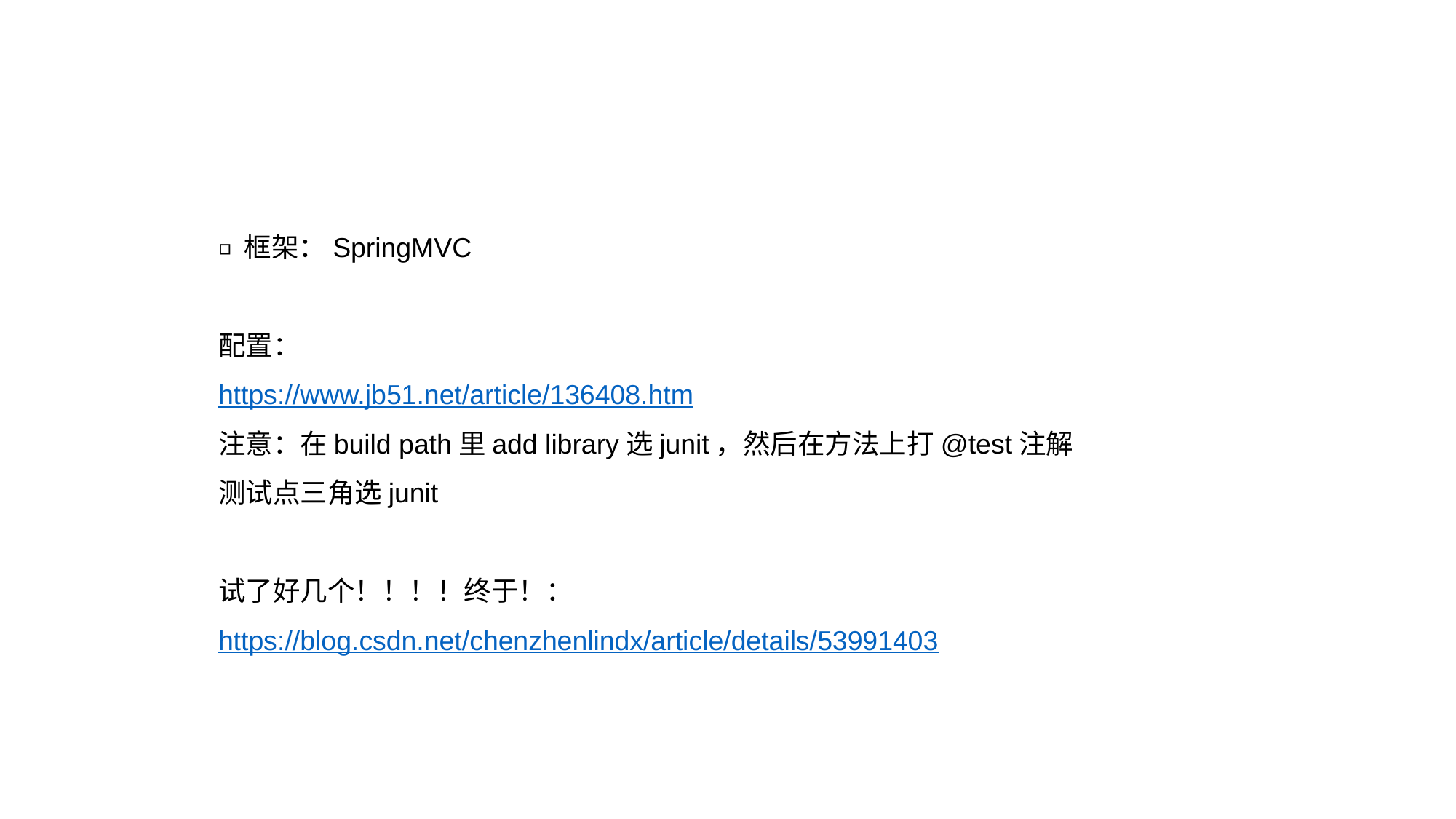

◽ 框架：SpringMVC

配置：
https://www.jb51.net/article/136408.htm
注意：在build path里add library选junit，然后在方法上打@test注解
测试点三角选junit

试了好几个！！！！终于！：
https://blog.csdn.net/chenzhenlindx/article/details/53991403